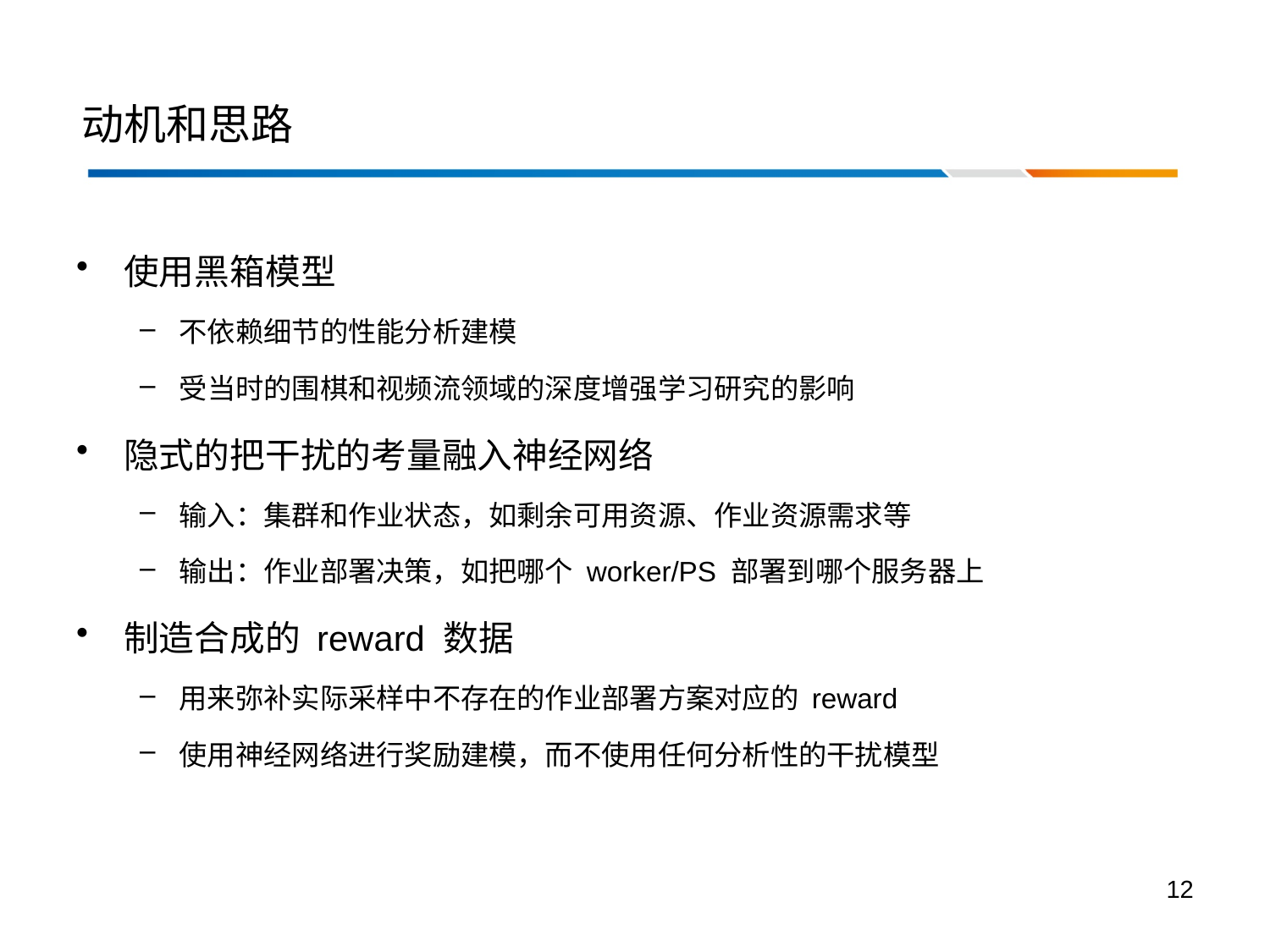

# 动机和思路
使用黑箱模型
不依赖细节的性能分析建模
受当时的围棋和视频流领域的深度增强学习研究的影响
隐式的把干扰的考量融入神经网络
输入：集群和作业状态，如剩余可用资源、作业资源需求等
输出：作业部署决策，如把哪个 worker/PS 部署到哪个服务器上
制造合成的 reward 数据
用来弥补实际采样中不存在的作业部署方案对应的 reward
使用神经网络进行奖励建模，而不使用任何分析性的干扰模型

12